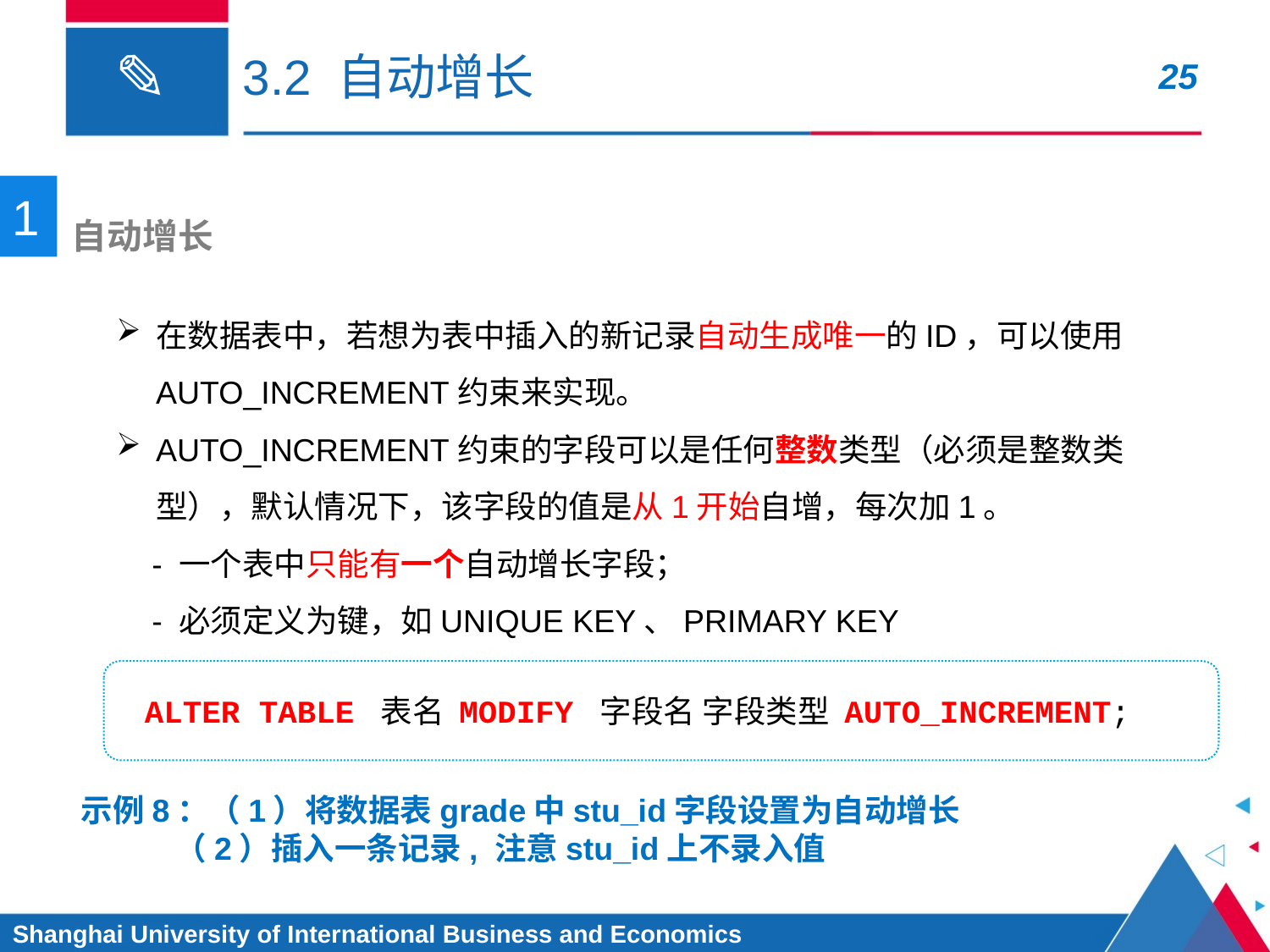

# 3.2 自动增长

1
自动增长
在数据表中，若想为表中插入的新记录自动生成唯一的ID，可以使用AUTO_INCREMENT约束来实现。
AUTO_INCREMENT约束的字段可以是任何整数类型（必须是整数类型），默认情况下，该字段的值是从1开始自增，每次加1。
    - 一个表中只能有一个自动增长字段；
    - 必须定义为键，如UNIQUE KEY、PRIMARY KEY

ALTER TABLE 表名 MODIFY 字段名 字段类型 AUTO_INCREMENT;
示例8：（1）将数据表grade中stu_id字段设置为自动增长
            （2）插入一条记录, 注意stu_id上不录入值